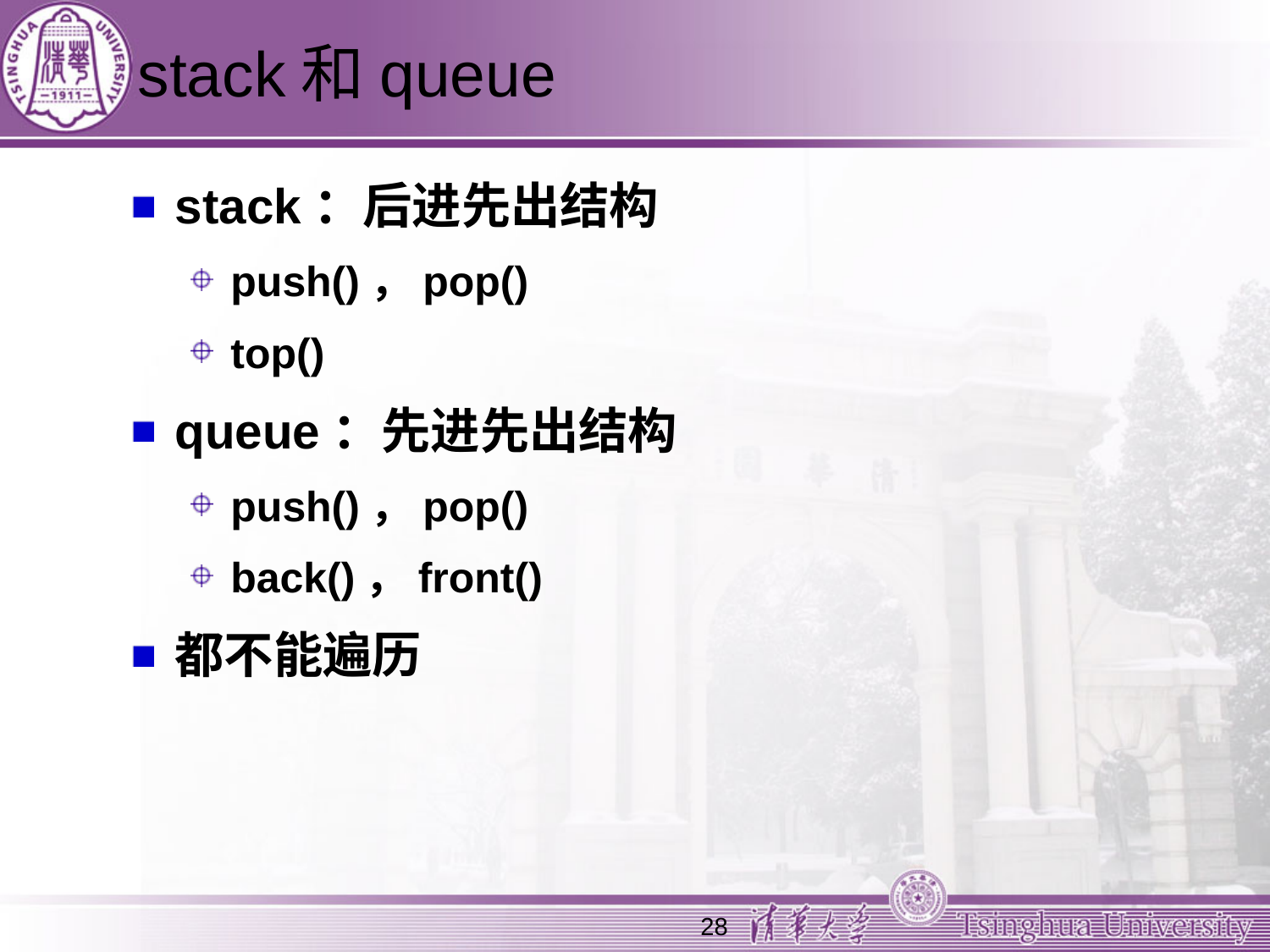

# stack和queue
stack：后进先出结构
push()，pop()
top()
queue：先进先出结构
push()，pop()
back()，front()
都不能遍历
28